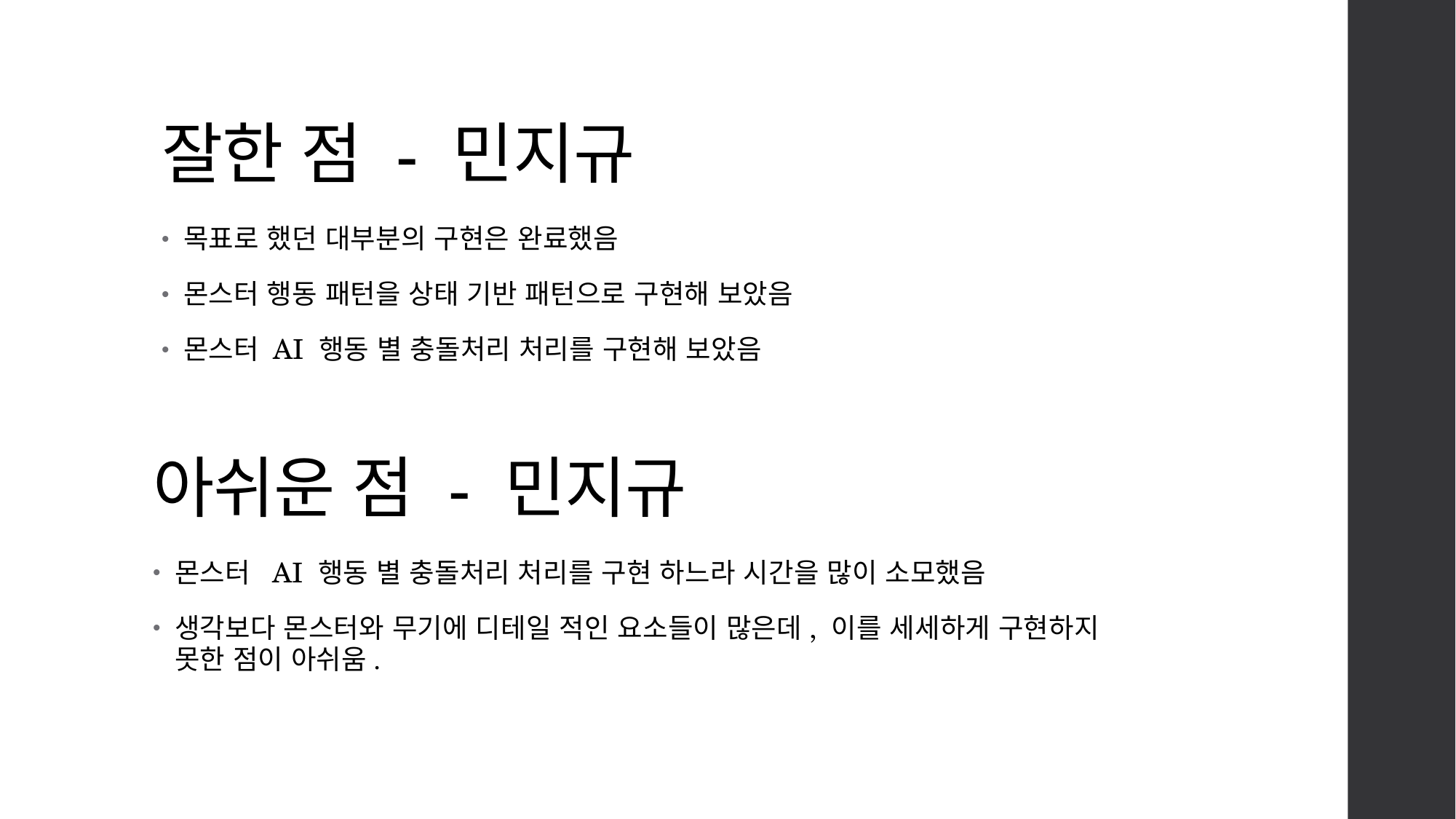

# 잘한 점 - 민지규
목표로 했던 대부분의 구현은 완료했음
몬스터 행동 패턴을 상태 기반 패턴으로 구현해 보았음
몬스터 AI 행동 별 충돌처리 처리를 구현해 보았음
아쉬운 점 - 민지규
몬스터  AI 행동 별 충돌처리 처리를 구현 하느라 시간을 많이 소모했음
생각보다 몬스터와 무기에 디테일 적인 요소들이 많은데, 이를 세세하게 구현하지 못한 점이 아쉬움.